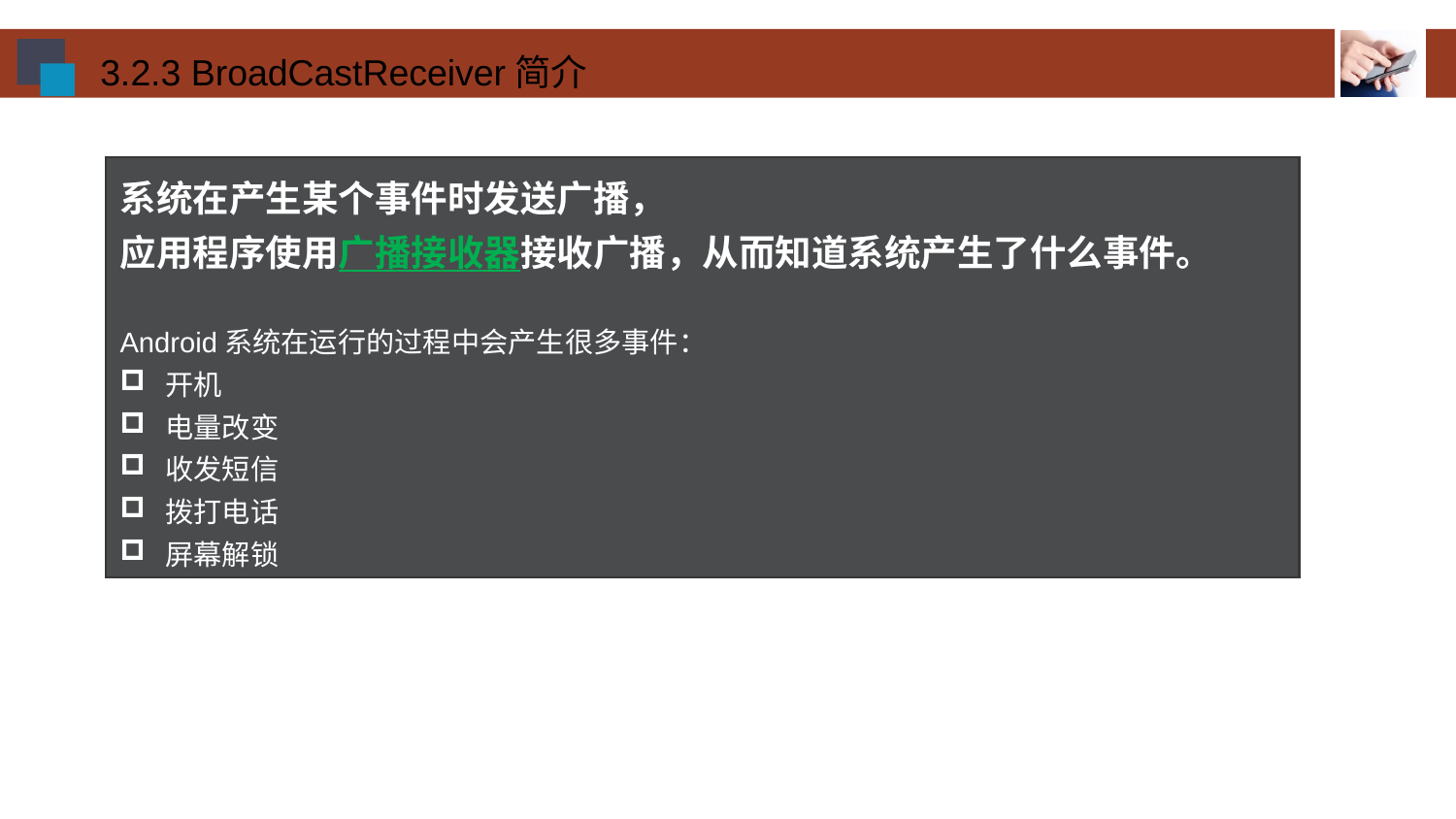

3.2.3 BroadCastReceiver简介
系统在产生某个事件时发送广播，
应用程序使用广播接收器接收广播，从而知道系统产生了什么事件。

Android系统在运行的过程中会产生很多事件：
开机
电量改变
收发短信
拨打电话
屏幕解锁